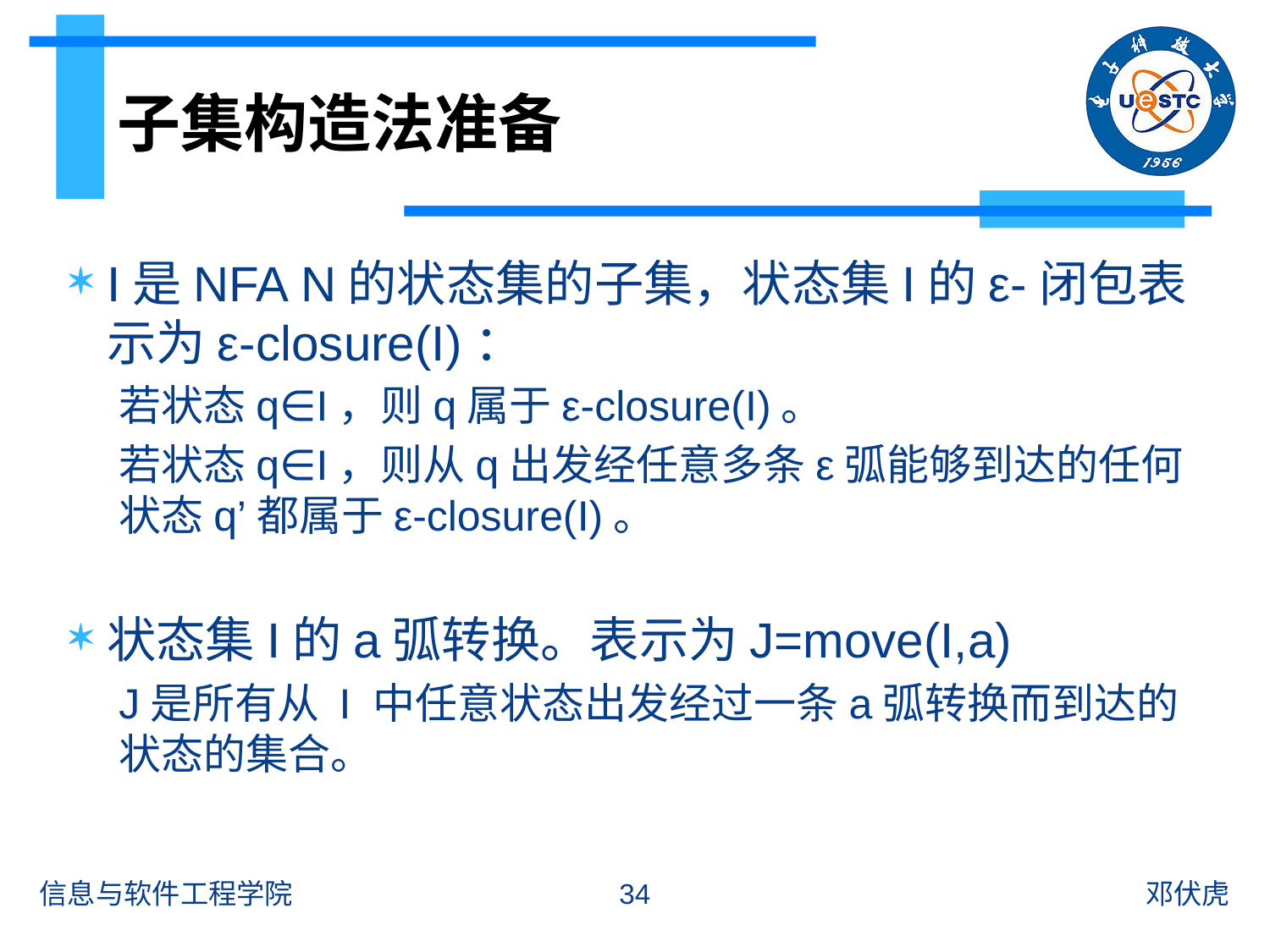

# 子集构造法准备
I是NFA N的状态集的子集，状态集I的ε-闭包表示为ε-closure(I)：
若状态q∈I，则q属于ε-closure(I)。
若状态q∈I，则从q出发经任意多条ε弧能够到达的任何状态q’都属于ε-closure(I)。

状态集I的a弧转换。表示为J=move(I,a)
J是所有从 I 中任意状态出发经过一条a弧转换而到达的状态的集合。
34
信息与软件工程学院
邓伏虎